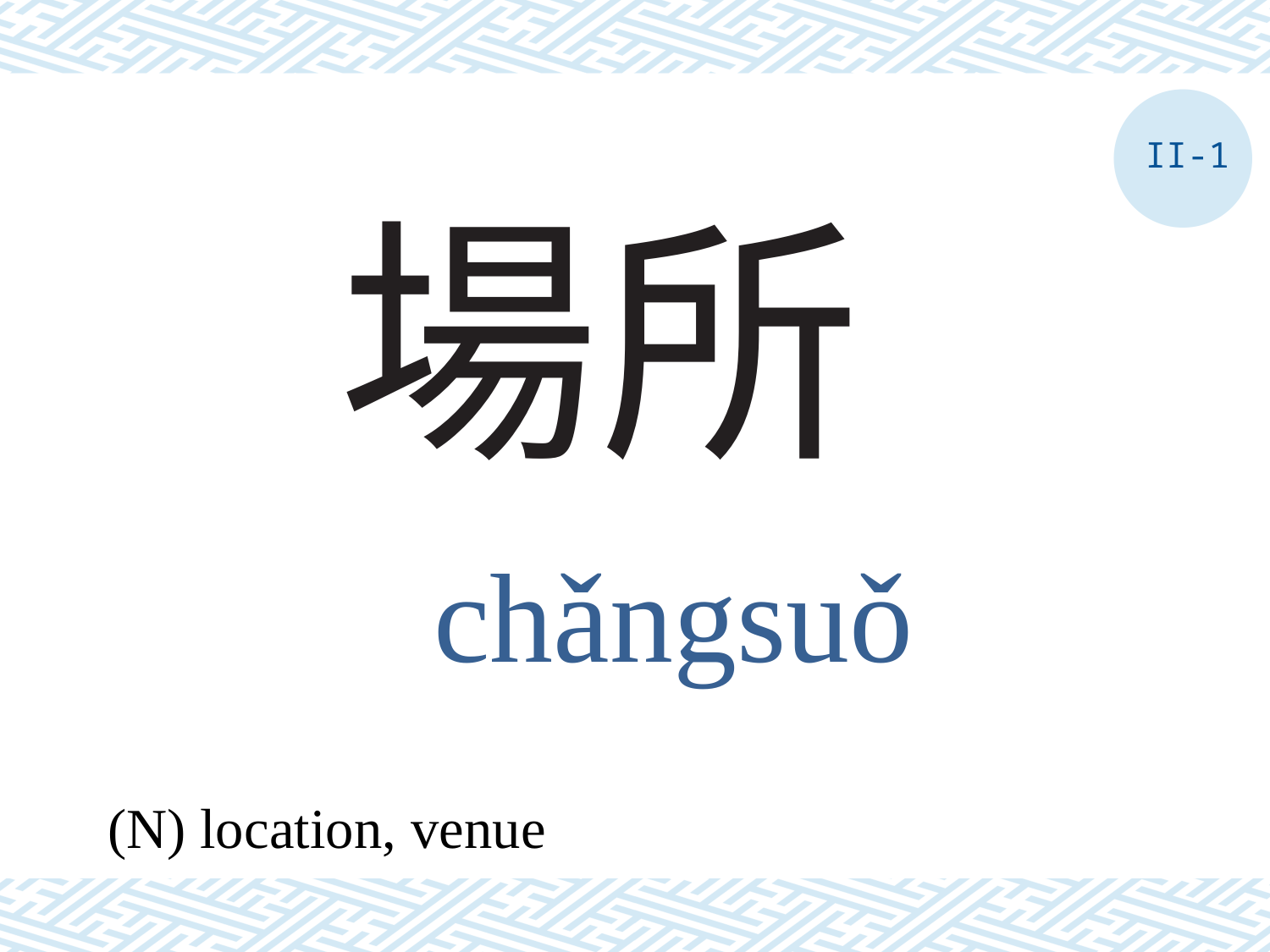

II-1

# 場所
chǎngsuǒ
(N) location, venue